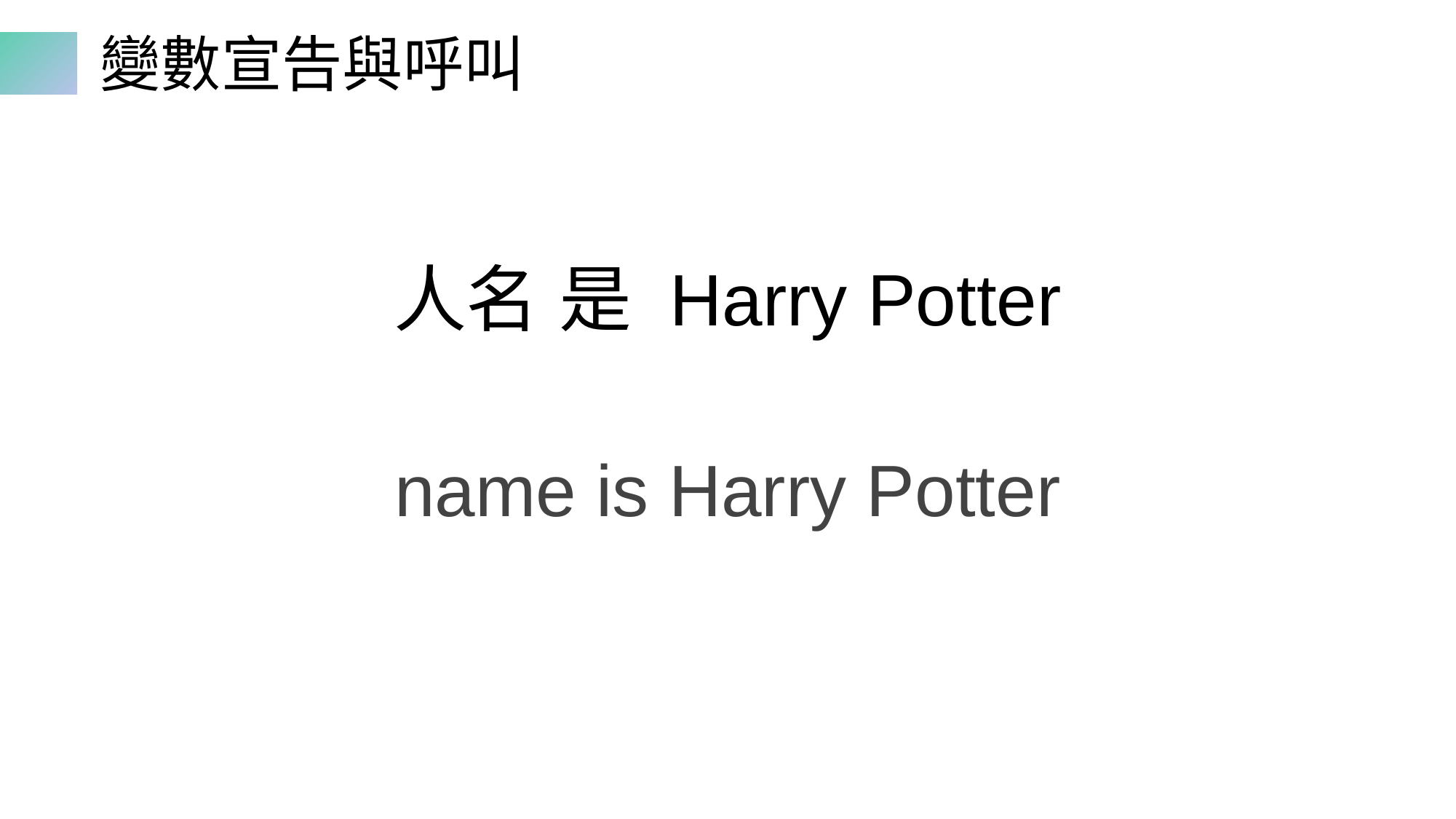

# 變數宣告與呼叫
人名 是 Harry Potter
name is Harry Potter